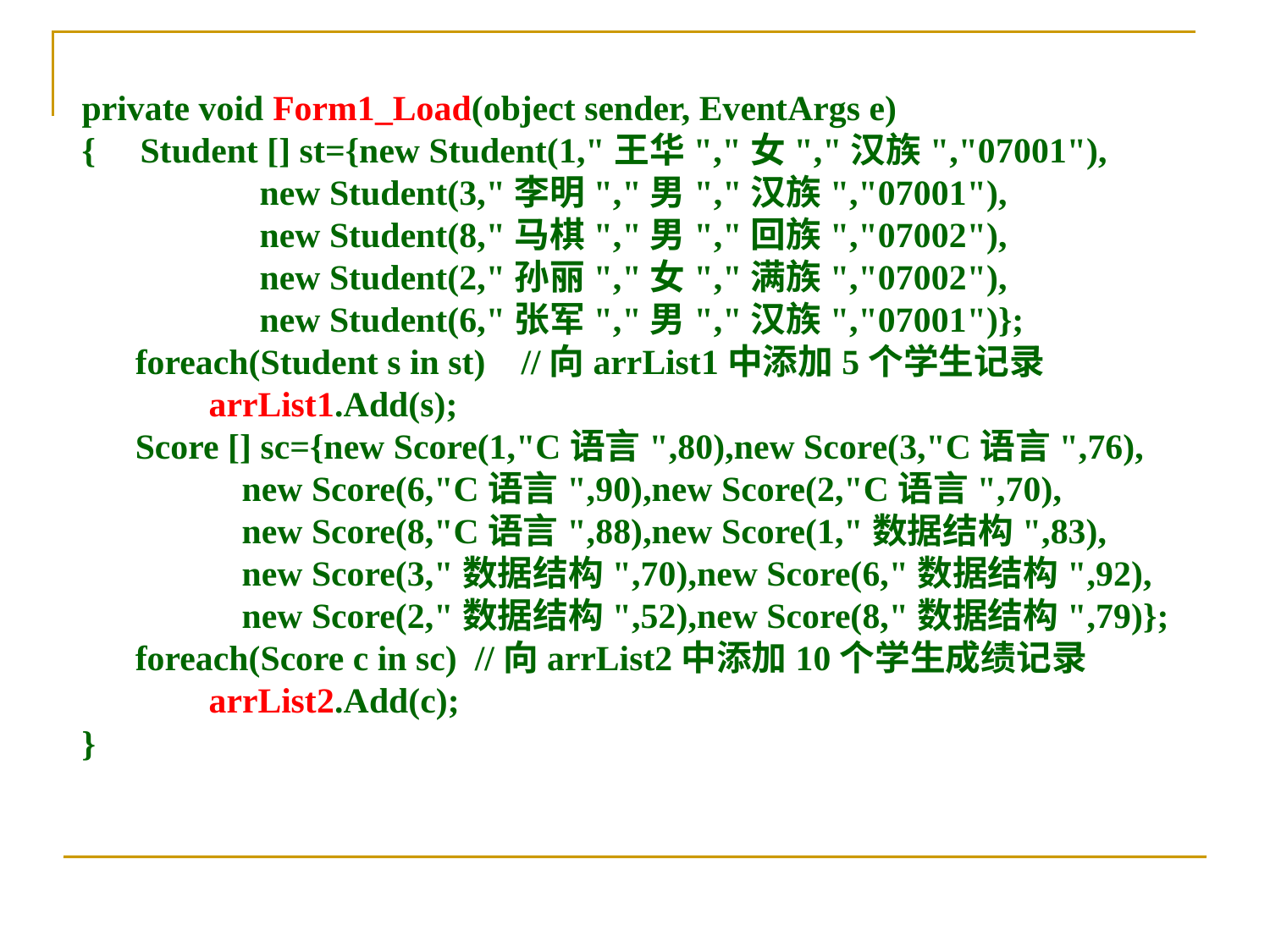

private void Form1_Load(object sender, EventArgs e)
{     Student [] st={new Student(1,"王华","女","汉族","07001"),
                    new Student(3,"李明","男","汉族","07001"),
                    new Student(8,"马棋","男","回族","07002"),
                    new Student(2,"孙丽","女","满族","07002"),
                    new Student(6,"张军","男","汉族","07001")};
      foreach(Student s in st)    //向arrList1中添加5个学生记录
     	arrList1.Add(s);
      Score [] sc={new Score(1,"C语言",80),new Score(3,"C语言",76),
                  new Score(6,"C语言",90),new Score(2,"C语言",70),
                  new Score(8,"C语言",88),new Score(1,"数据结构",83),
                  new Score(3,"数据结构",70),new Score(6,"数据结构",92),
                  new Score(2,"数据结构",52),new Score(8,"数据结构",79)};
      foreach(Score c in sc)  //向arrList2中添加10个学生成绩记录
     	arrList2.Add(c);
}